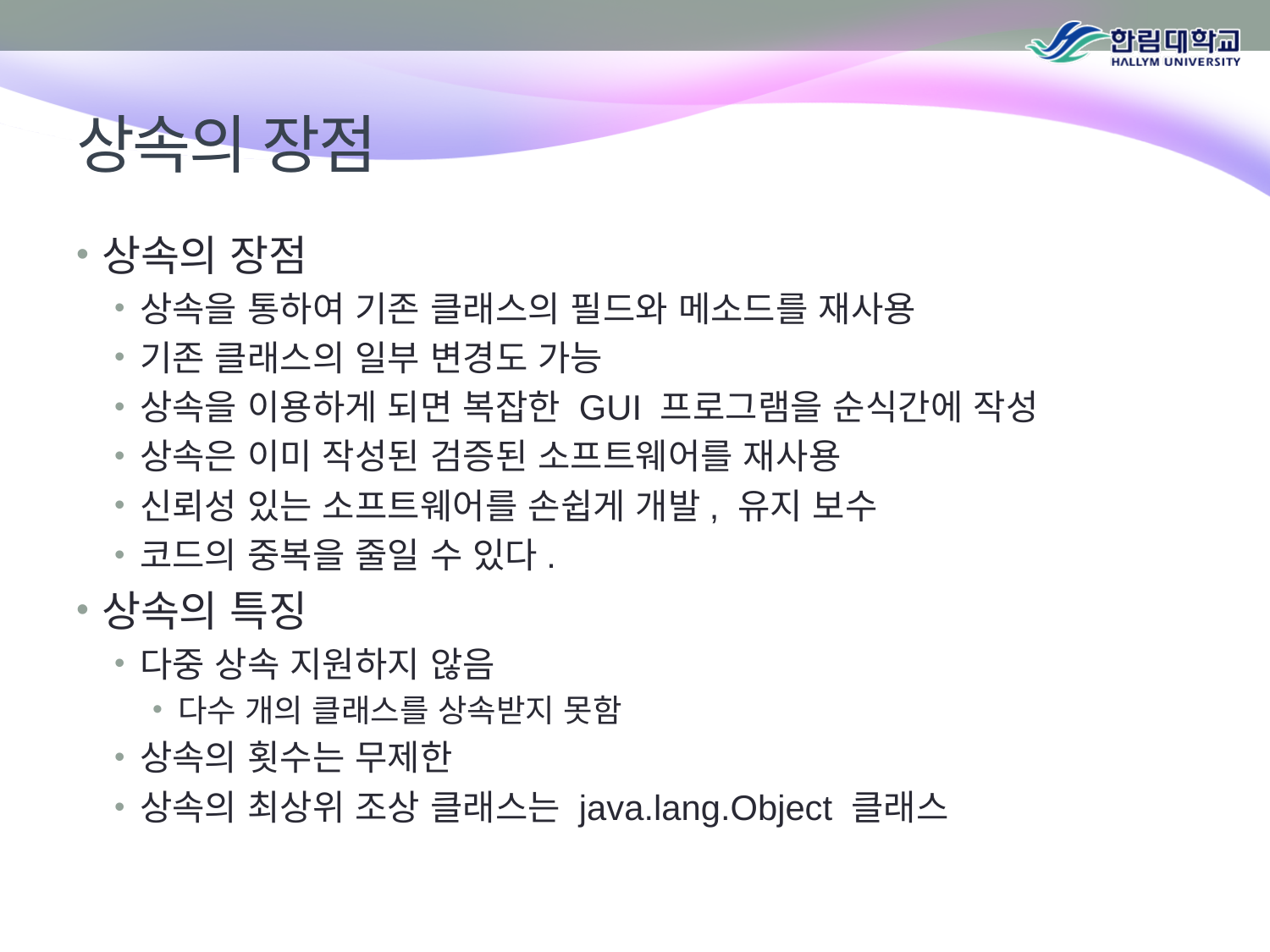

# 상속의 장점
상속의 장점
상속을 통하여 기존 클래스의 필드와 메소드를 재사용
기존 클래스의 일부 변경도 가능
상속을 이용하게 되면 복잡한 GUI 프로그램을 순식간에 작성
상속은 이미 작성된 검증된 소프트웨어를 재사용
신뢰성 있는 소프트웨어를 손쉽게 개발, 유지 보수
코드의 중복을 줄일 수 있다.
상속의 특징
다중 상속 지원하지 않음
다수 개의 클래스를 상속받지 못함
상속의 횟수는 무제한
상속의 최상위 조상 클래스는 java.lang.Object 클래스